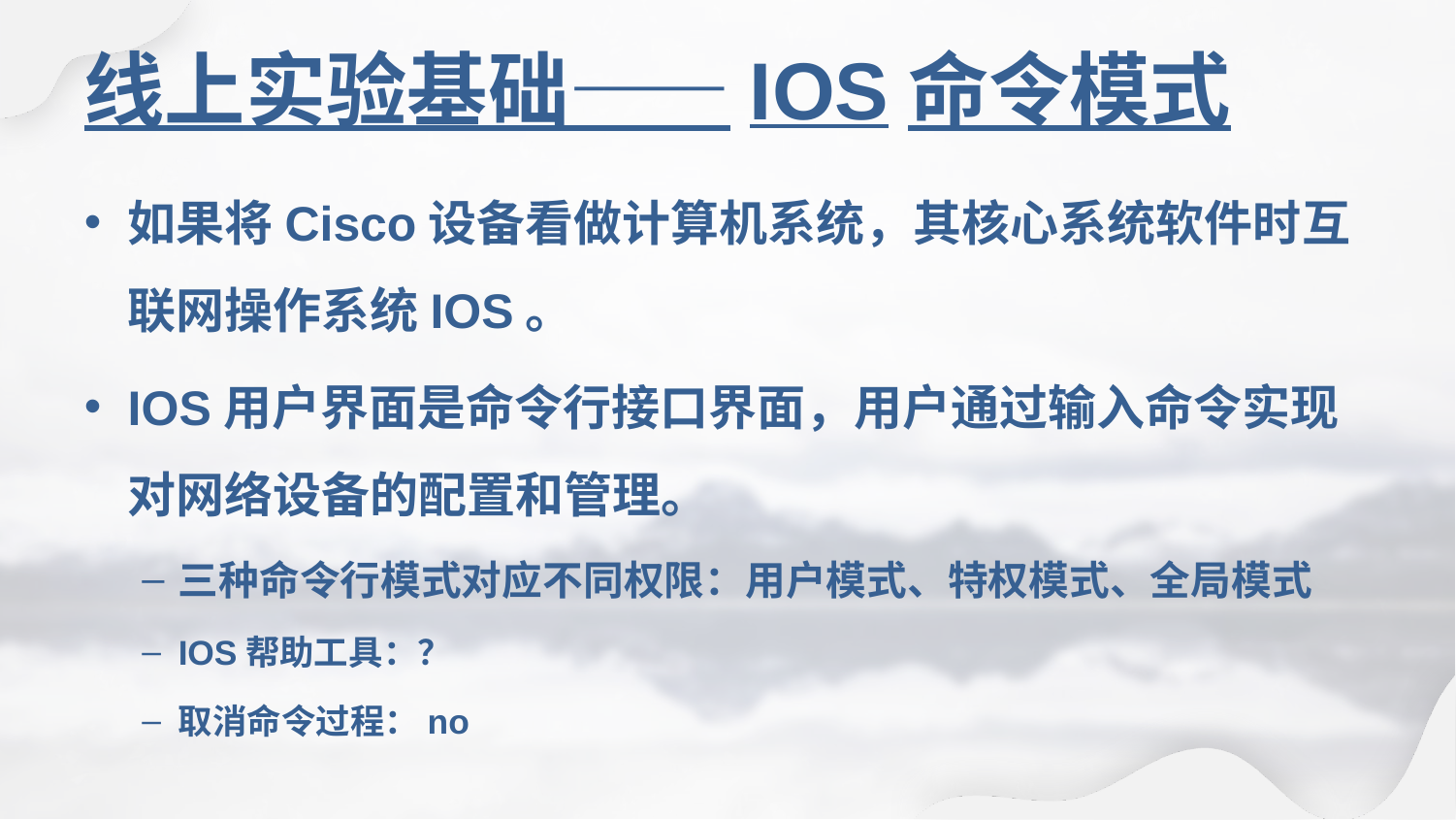

# 线上实验基础——IOS命令模式
如果将Cisco设备看做计算机系统，其核心系统软件时互联网操作系统IOS。
IOS用户界面是命令行接口界面，用户通过输入命令实现对网络设备的配置和管理。
三种命令行模式对应不同权限：用户模式、特权模式、全局模式
IOS帮助工具：？
取消命令过程：no